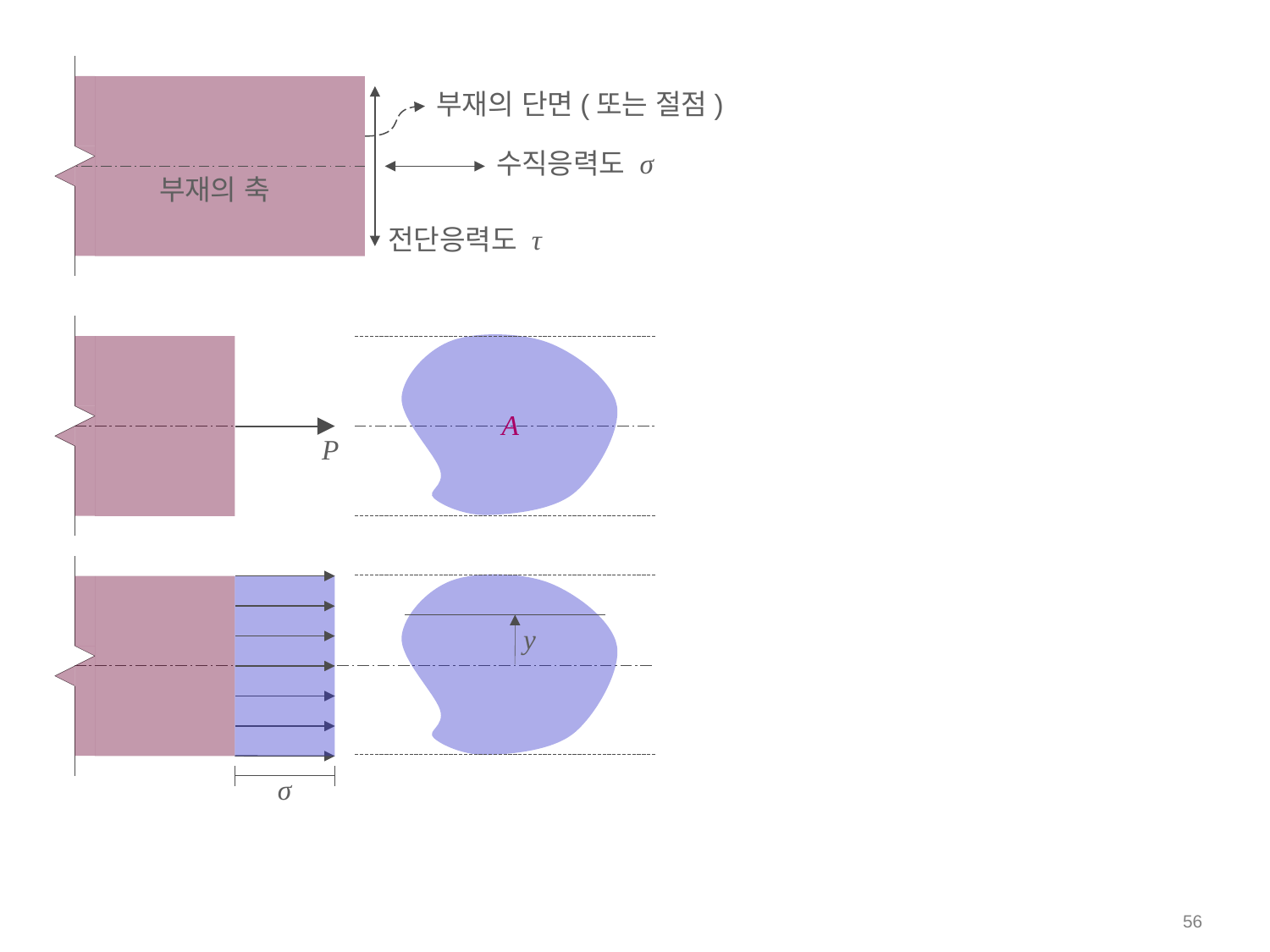

부재의 단면(또는 절점)
수직응력도 σ
부재의 축
전단응력도 τ
A

P

y

σ